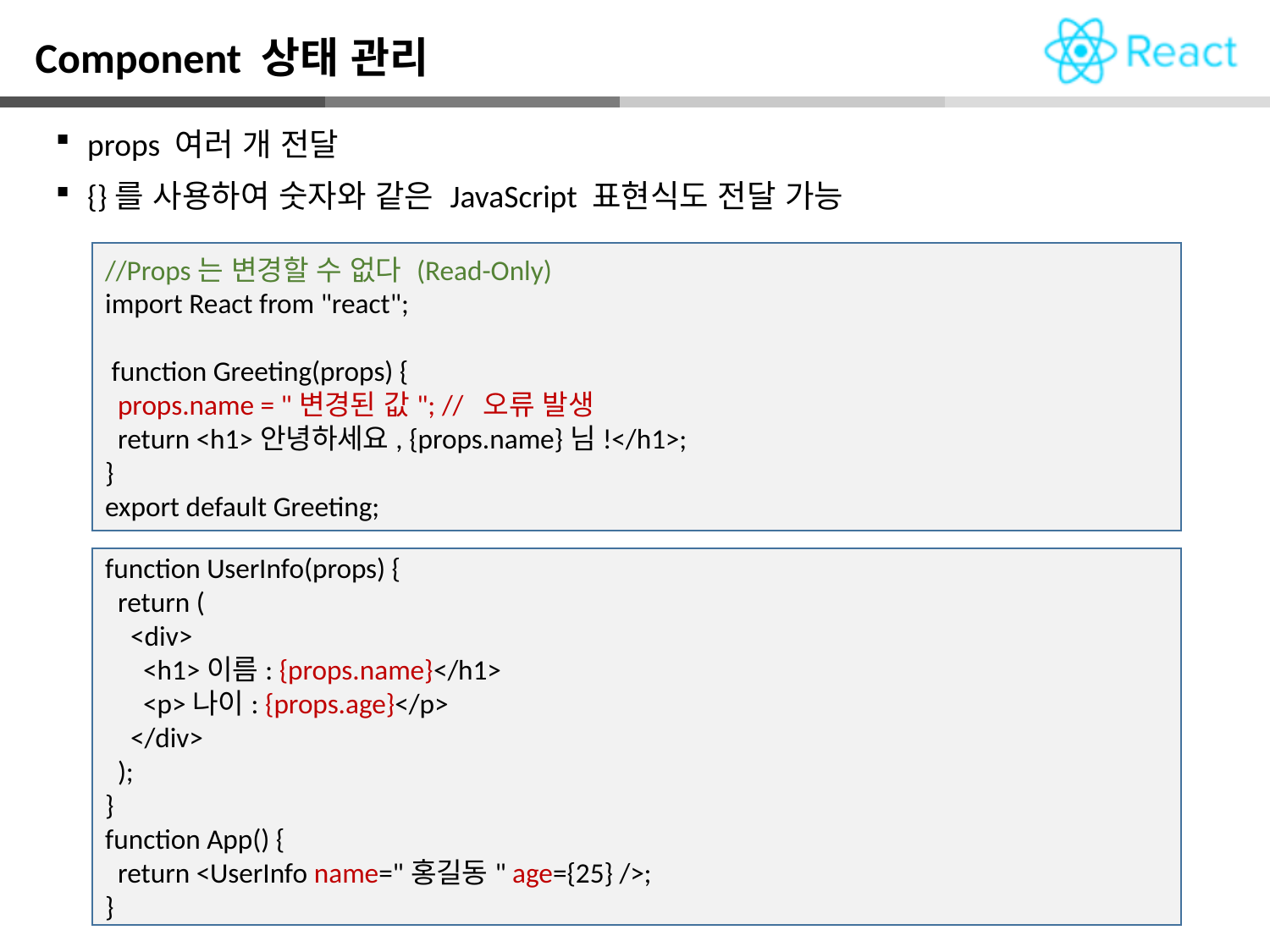

Component 상태 관리
props 여러 개 전달
{}를 사용하여 숫자와 같은 JavaScript 표현식도 전달 가능
//Props는 변경할 수 없다 (Read-Only)
import React from "react";

 function Greeting(props) {
  props.name = "변경된 값"; //  오류 발생
  return <h1>안녕하세요, {props.name}님!</h1>;
}
export default Greeting;

function UserInfo(props) {
  return (
    <div>
      <h1>이름: {props.name}</h1>
      <p>나이: {props.age}</p>
    </div>
  );
}
function App() {
  return <UserInfo name="홍길동" age={25} />;
}